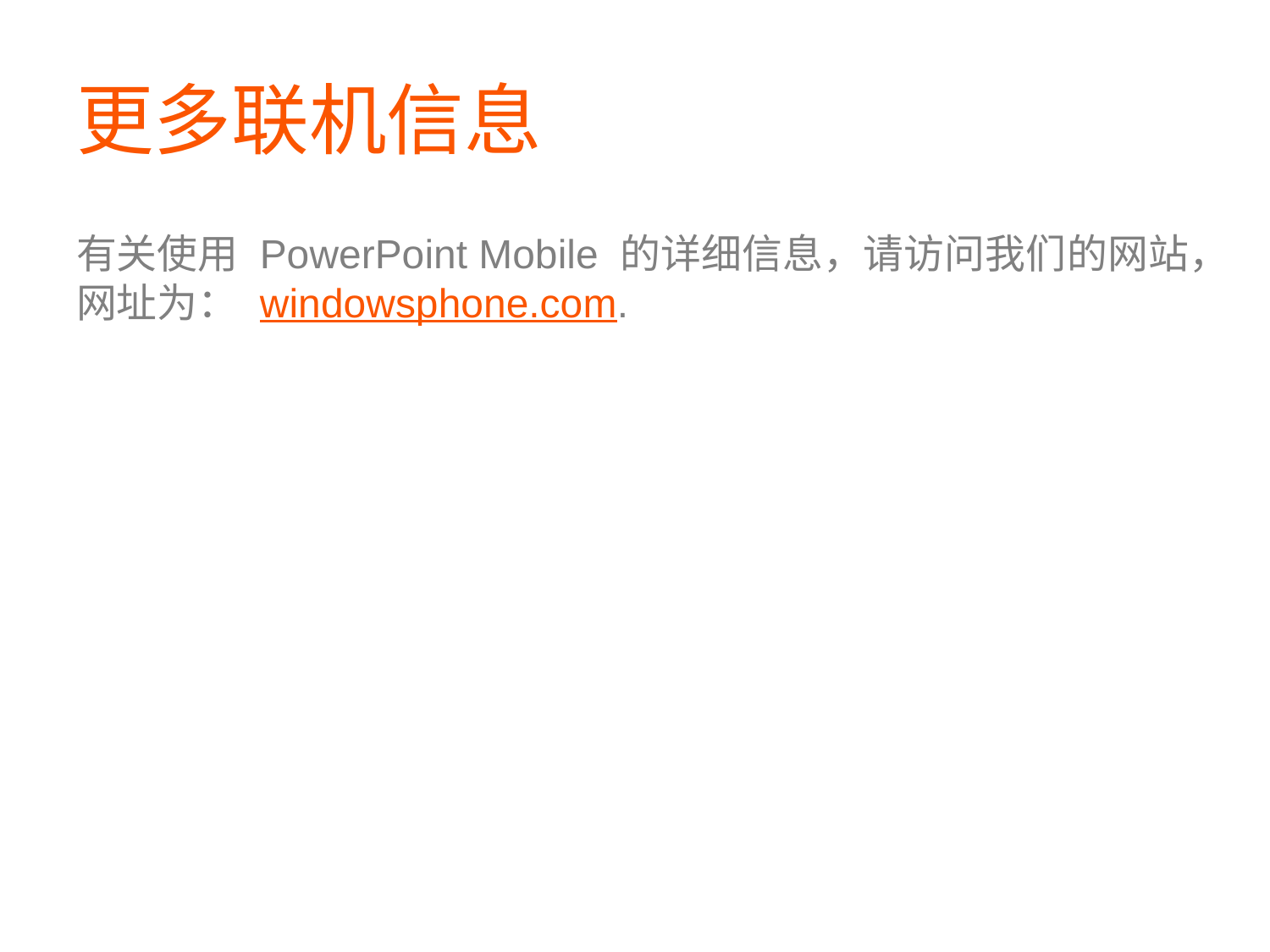

# 更多联机信息
有关使用 PowerPoint Mobile 的详细信息，请访问我们的网站，网址为： windowsphone.com.